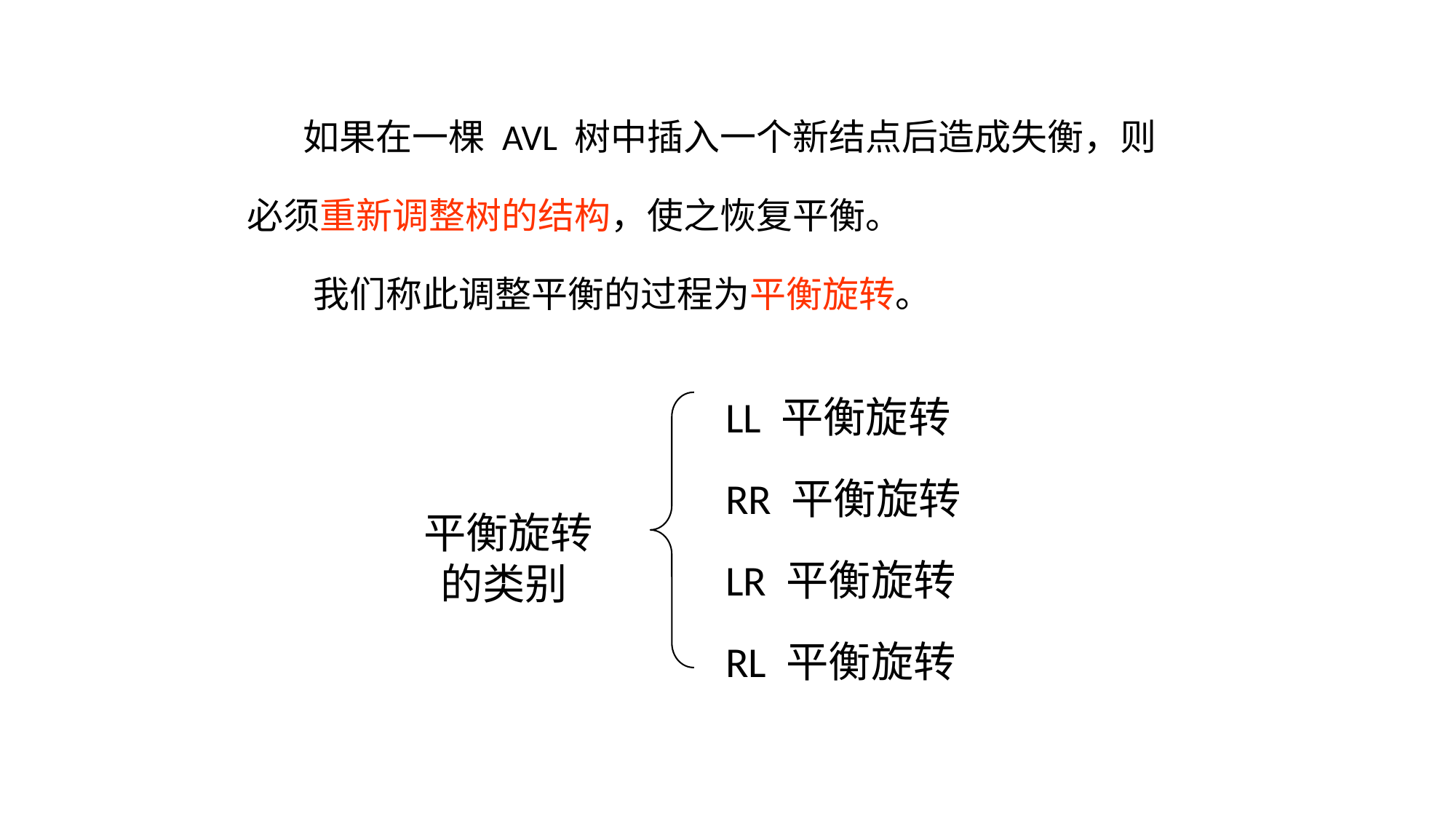

如果在一棵 AVL 树中插入一个新结点后造成失衡，则
必须重新调整树的结构，使之恢复平衡。
       我们称此调整平衡的过程为平衡旋转。
LL 平衡旋转
RR 平衡旋转
LR 平衡旋转
RL 平衡旋转

平衡旋转
的类别